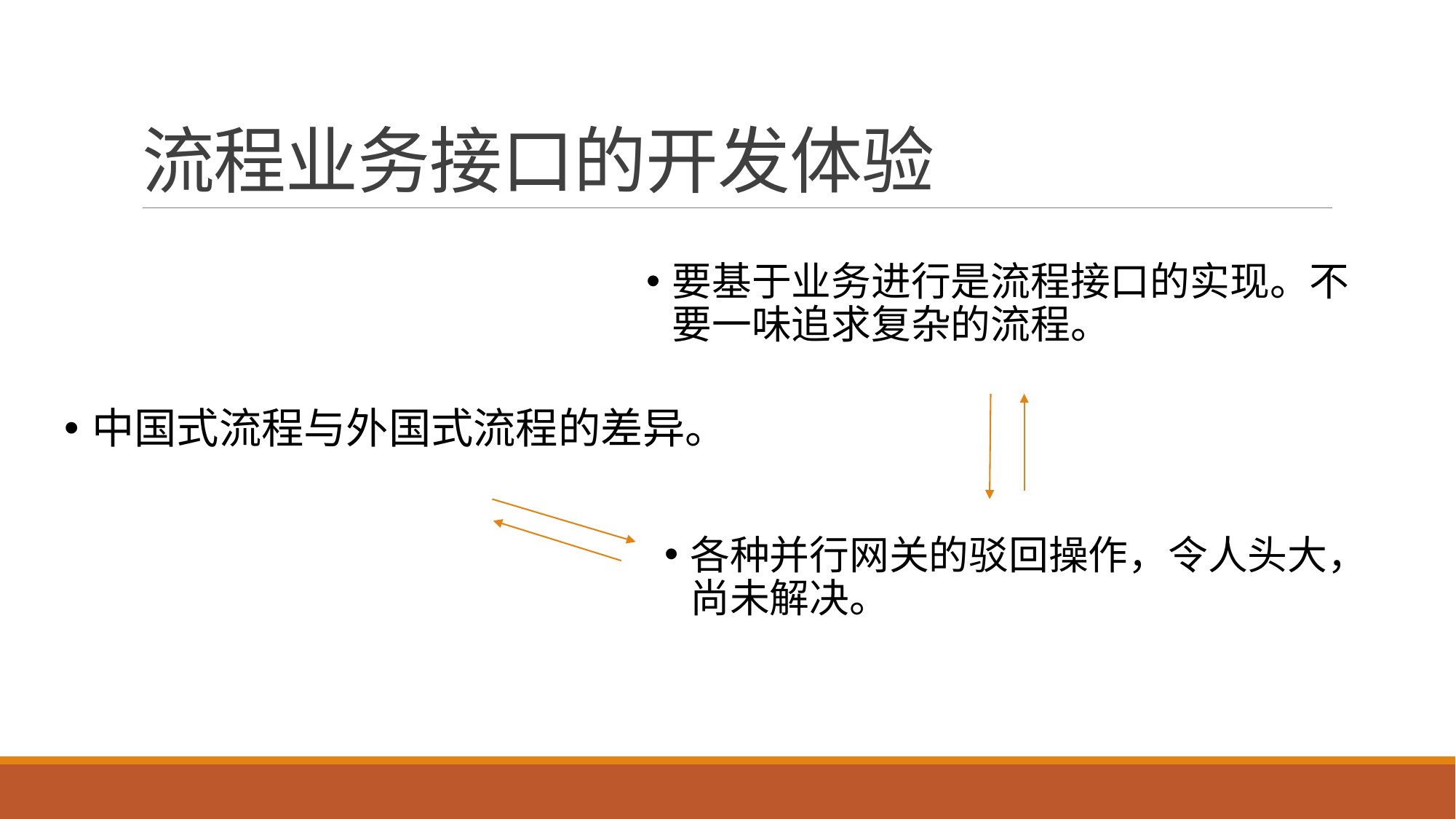

# 流程业务接口的开发体验
要基于业务进行是流程接口的实现。不要一味追求复杂的流程。

中国式流程与外国式流程的差异。
各种并行网关的驳回操作，令人头大，尚未解决。